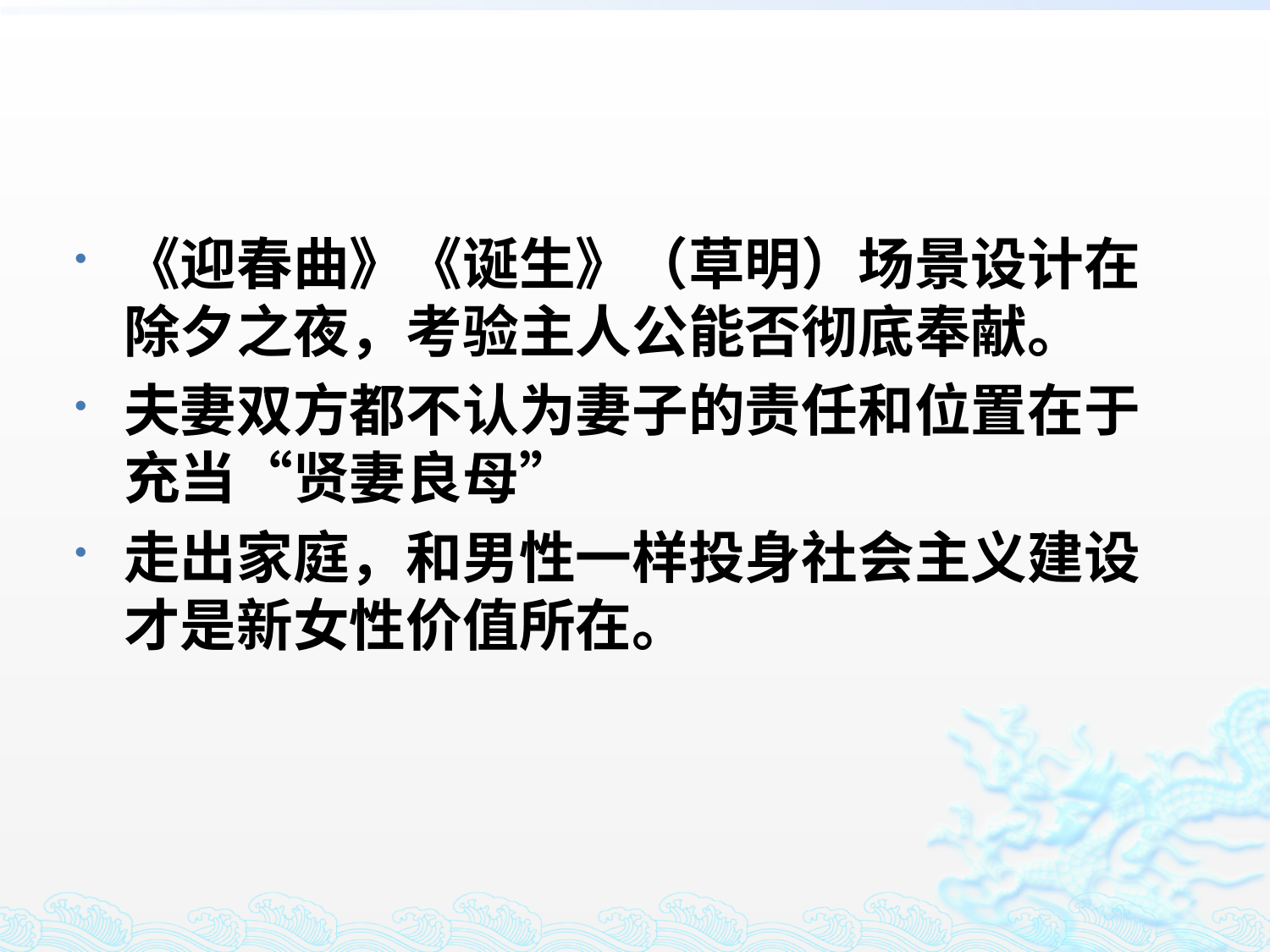

#
《迎春曲》《诞生》（草明）场景设计在除夕之夜，考验主人公能否彻底奉献。
夫妻双方都不认为妻子的责任和位置在于充当“贤妻良母”
走出家庭，和男性一样投身社会主义建设才是新女性价值所在。